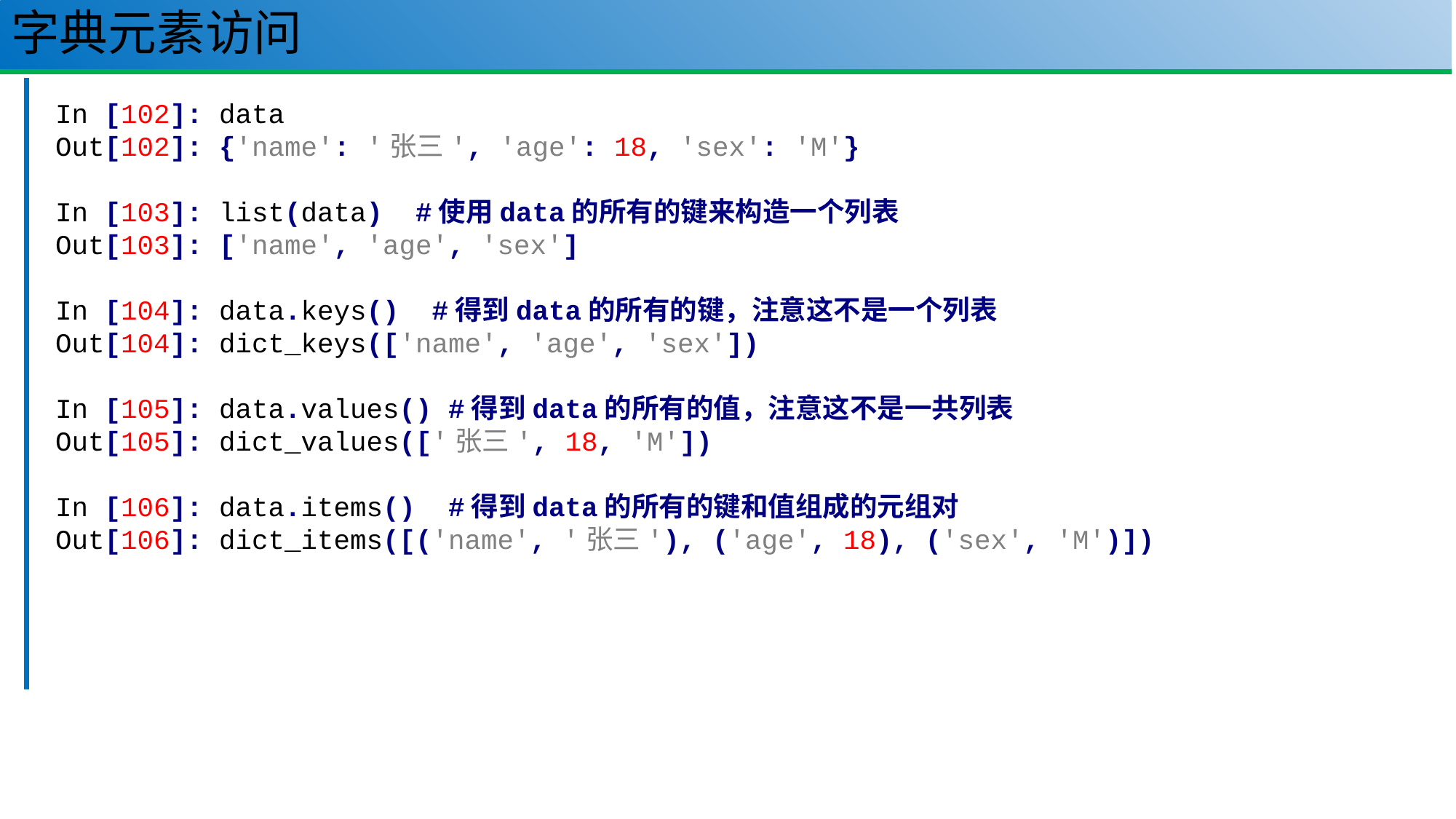

# 字典元素访问
55
In [102]: data
Out[102]: {'name': '张三', 'age': 18, 'sex': 'M'}

In [103]: list(data)  #使用data的所有的键来构造一个列表
Out[103]: ['name', 'age', 'sex']

In [104]: data.keys()  #得到data的所有的键，注意这不是一个列表
Out[104]: dict_keys(['name', 'age', 'sex'])

In [105]: data.values() #得到data的所有的值，注意这不是一共列表
Out[105]: dict_values(['张三', 18, 'M'])

In [106]: data.items()  #得到data的所有的键和值组成的元组对
Out[106]: dict_items([('name', '张三'), ('age', 18), ('sex', 'M')])